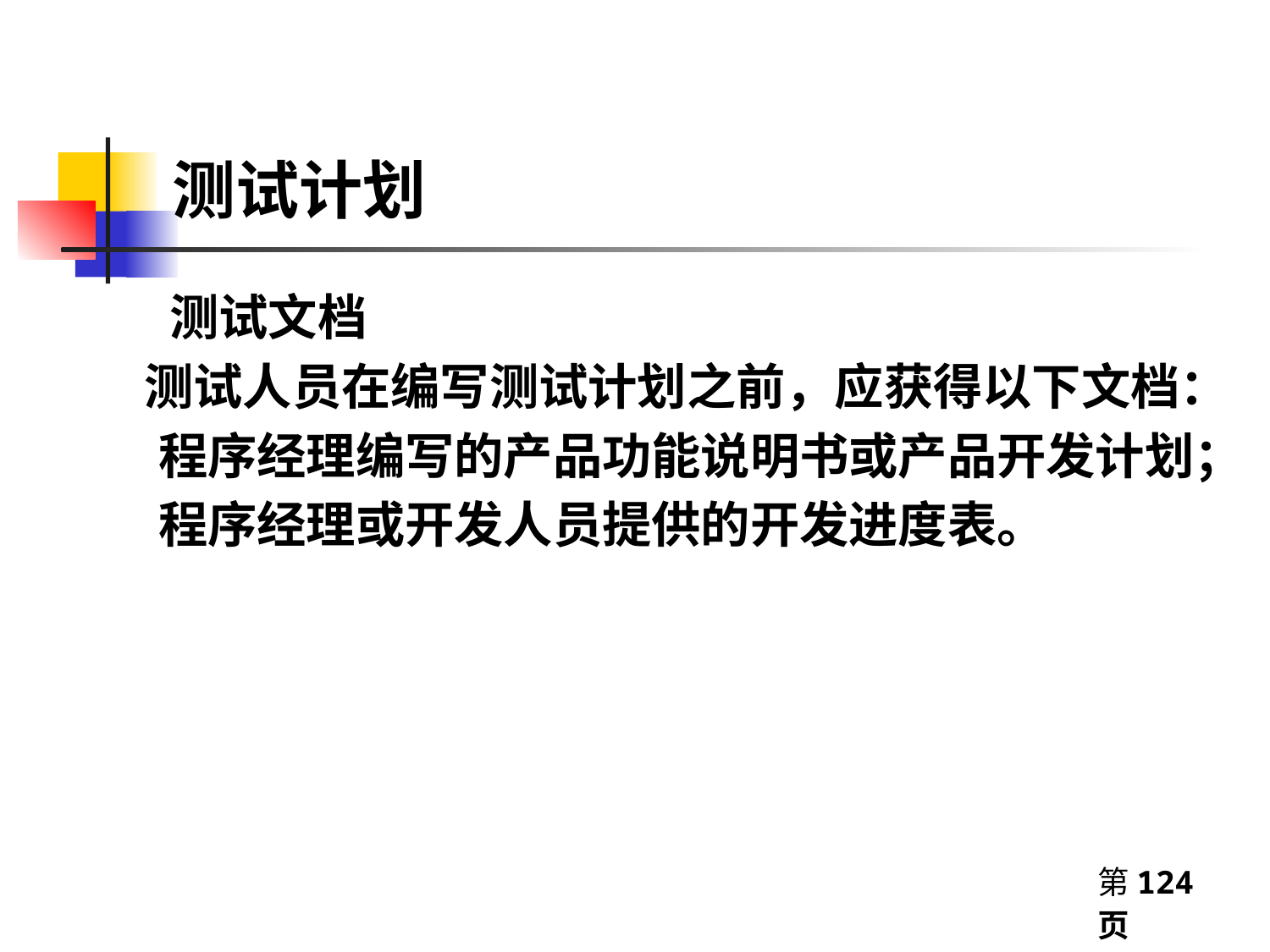

# 测试计划
  测试文档
    测试人员在编写测试计划之前，应获得以下文档：
 程序经理编写的产品功能说明书或产品开发计划；
 程序经理或开发人员提供的开发进度表。